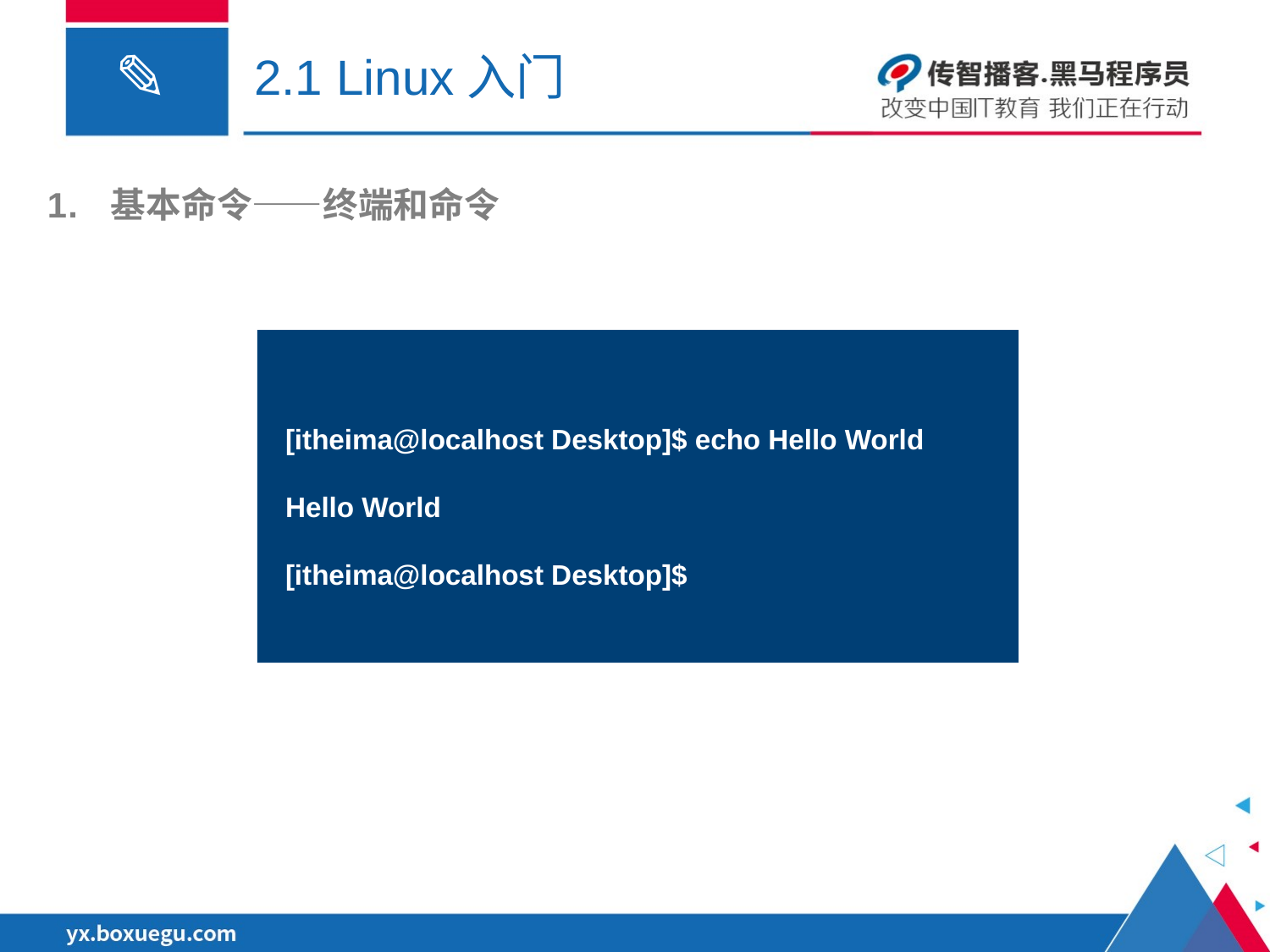

# 2.1 Linux入门
基本命令——终端和命令

[itheima@localhost Desktop]$ echo Hello World
Hello World
[itheima@localhost Desktop]$